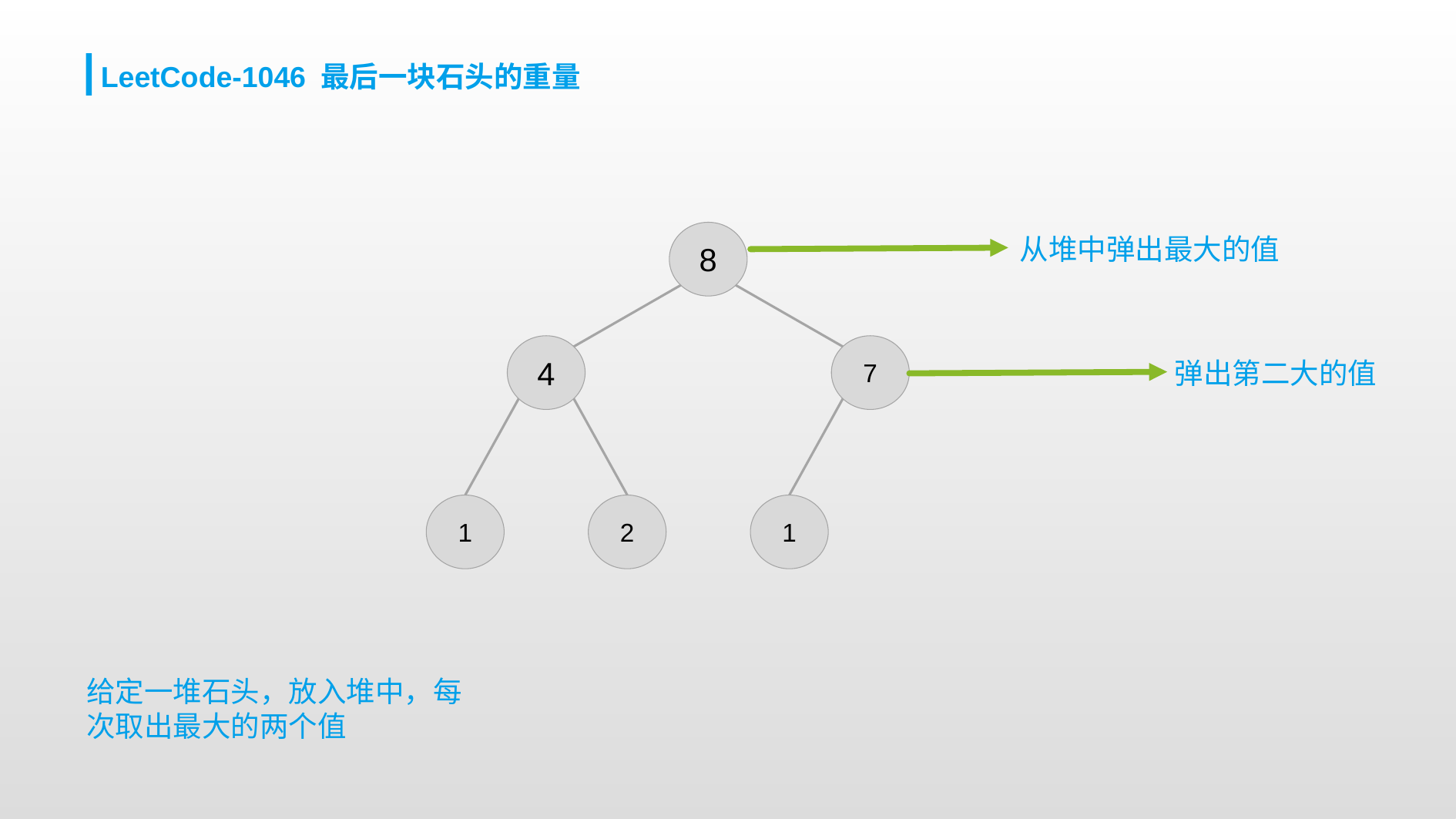

LeetCode-1046 最后一块石头的重量
8
从堆中弹出最大的值
4
7
弹出第二大的值
1
2
1
给定一堆石头，放入堆中，每次取出最大的两个值